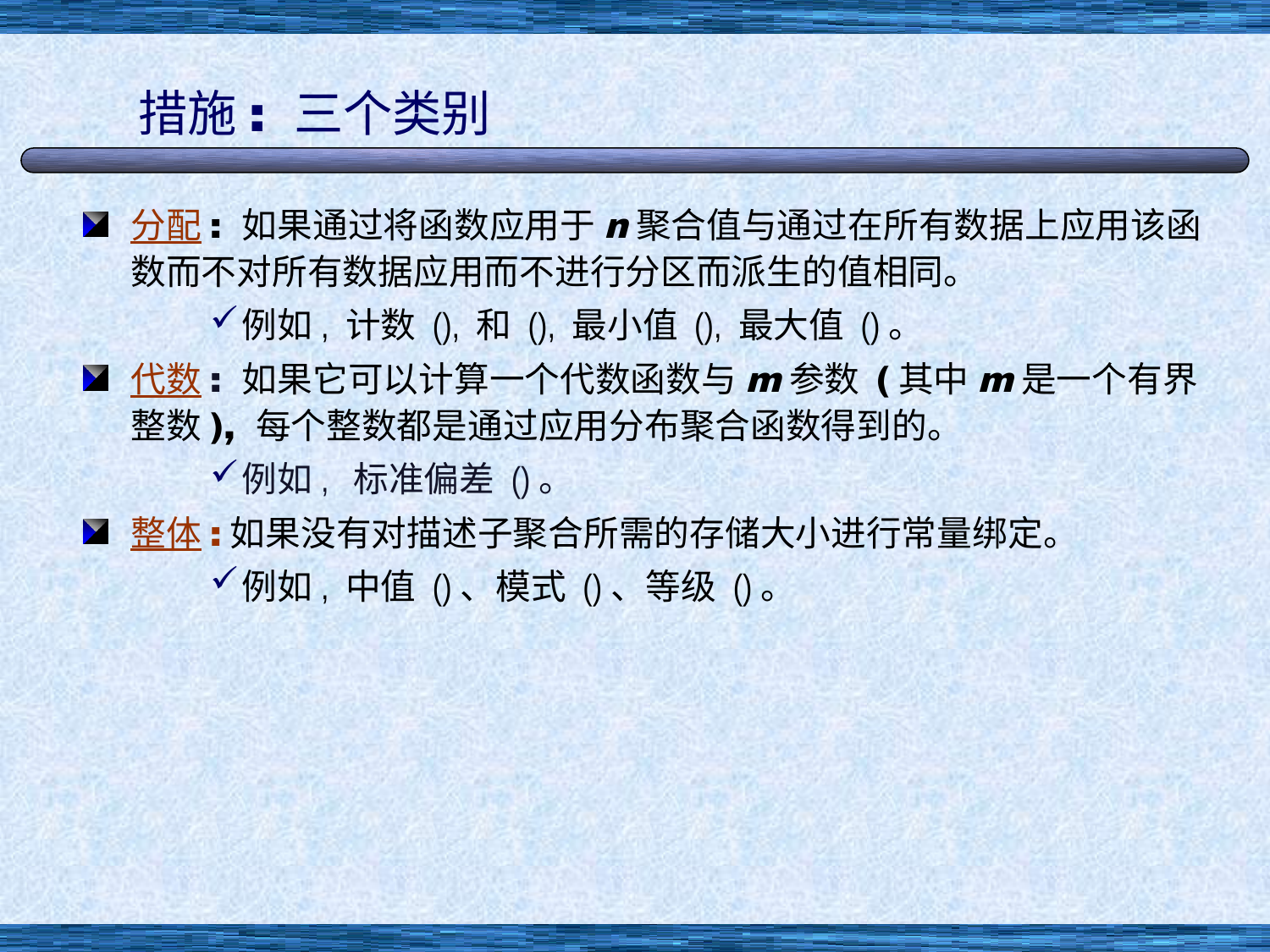

# 措施: 三个类别
分配: 如果通过将函数应用于n聚合值与通过在所有数据上应用该函数而不对所有数据应用而不进行分区而派生的值相同。
例如, 计数 (), 和 (), 最小值 (), 最大值 ()。
代数: 如果它可以计算一个代数函数与m参数 (其中m是一个有界整数), 每个整数都是通过应用分布聚合函数得到的。
例如,  标准偏差 ()。
整体:如果没有对描述子聚合所需的存储大小进行常量绑定。
例如, 中值 ()、模式 ()、等级 ()。